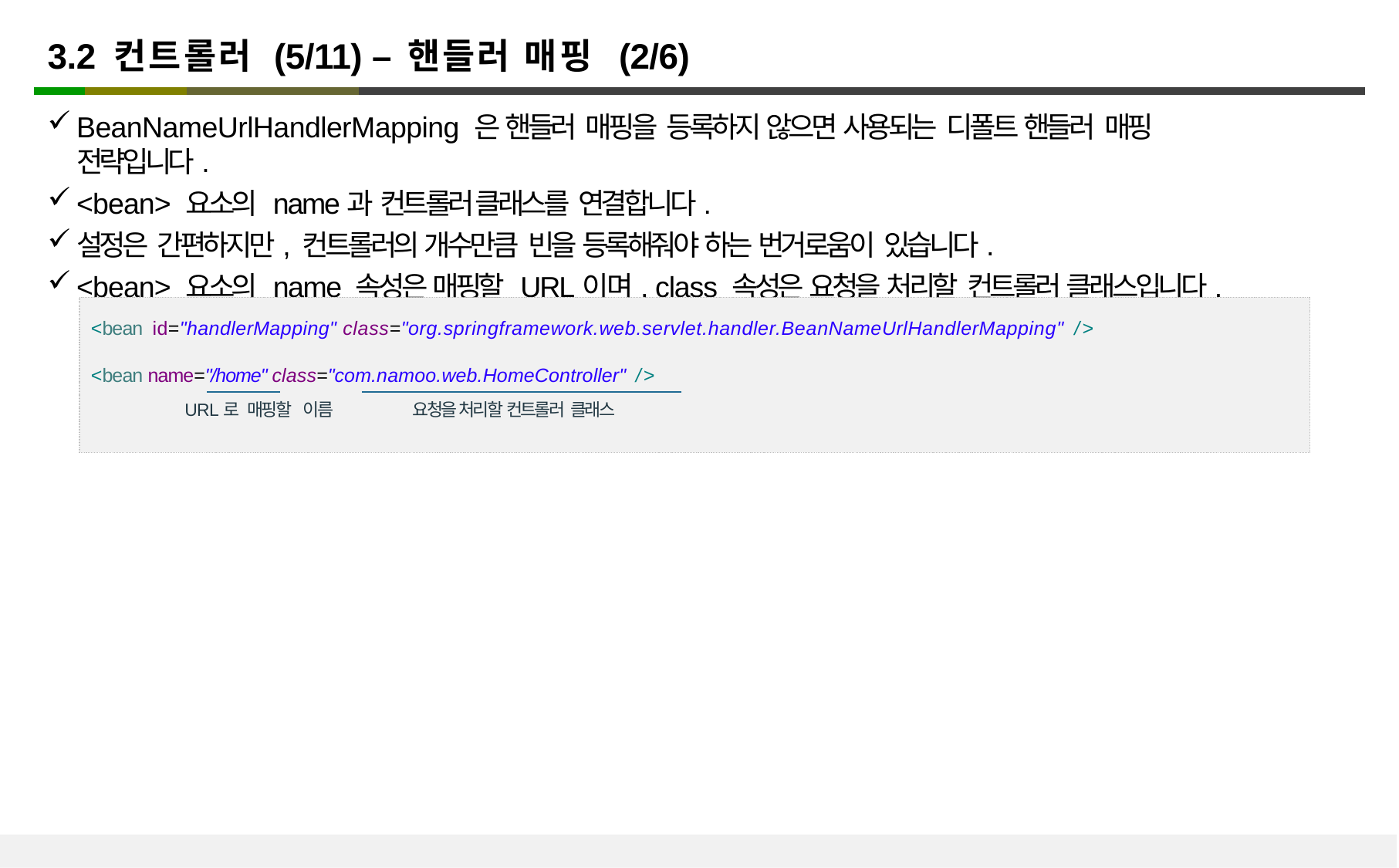

# 3.2 컨트롤러 (5/11) – 핸들러 매핑 (2/6)
BeanNameUrlHandlerMapping 은 핸들러 매핑을  등록하지 않으면  사용되는  디폴트 핸들러  매핑 전략입니다.
<bean> 요소의 name과 컨트롤러 클래스를 연결합니다.
설정은 간편하지만, 컨트롤러의 개수만큼  빈을 등록해줘야 하는 번거로움이 있습니다.
<bean> 요소의 name 속성은 매핑할  URL이며, class 속성은  요청을  처리할  컨트롤러 클래스입니다.

<bean id="handlerMapping" class="org.springframework.web.servlet.handler.BeanNameUrlHandlerMapping" />

<bean name="/home" class="com.namoo.web.HomeController" />
URL로 매핑할   이름	요청을 처리할 컨트롤러 클래스